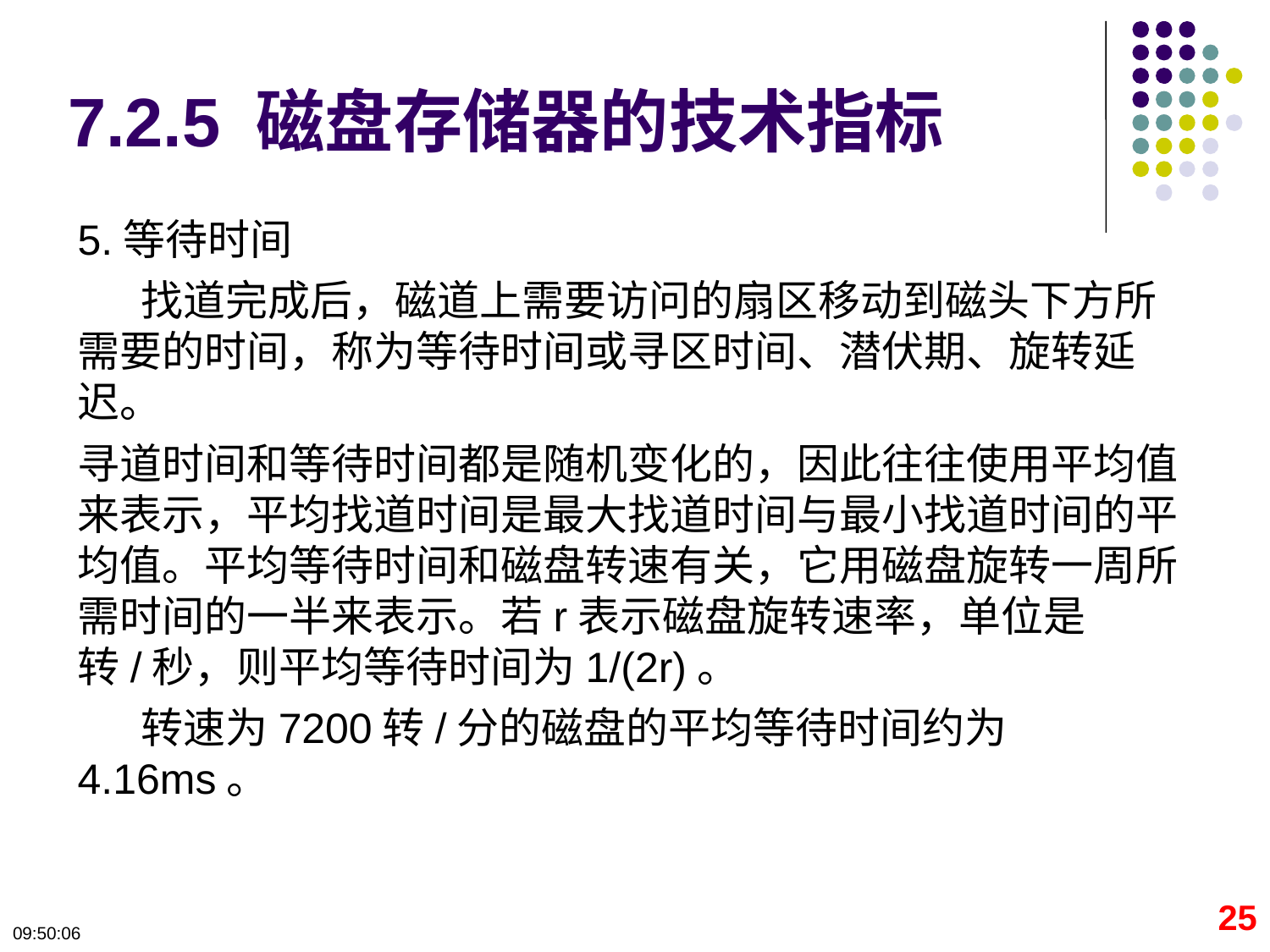

# 7.2.5 磁盘存储器的技术指标
5.等待时间
找道完成后，磁道上需要访问的扇区移动到磁头下方所需要的时间，称为等待时间或寻区时间、潜伏期、旋转延迟。
寻道时间和等待时间都是随机变化的，因此往往使用平均值来表示，平均找道时间是最大找道时间与最小找道时间的平均值。平均等待时间和磁盘转速有关，它用磁盘旋转一周所需时间的一半来表示。若r表示磁盘旋转速率，单位是转/秒，则平均等待时间为1/(2r)。
转速为7200转/分的磁盘的平均等待时间约为4.16ms。
25
09:50:06